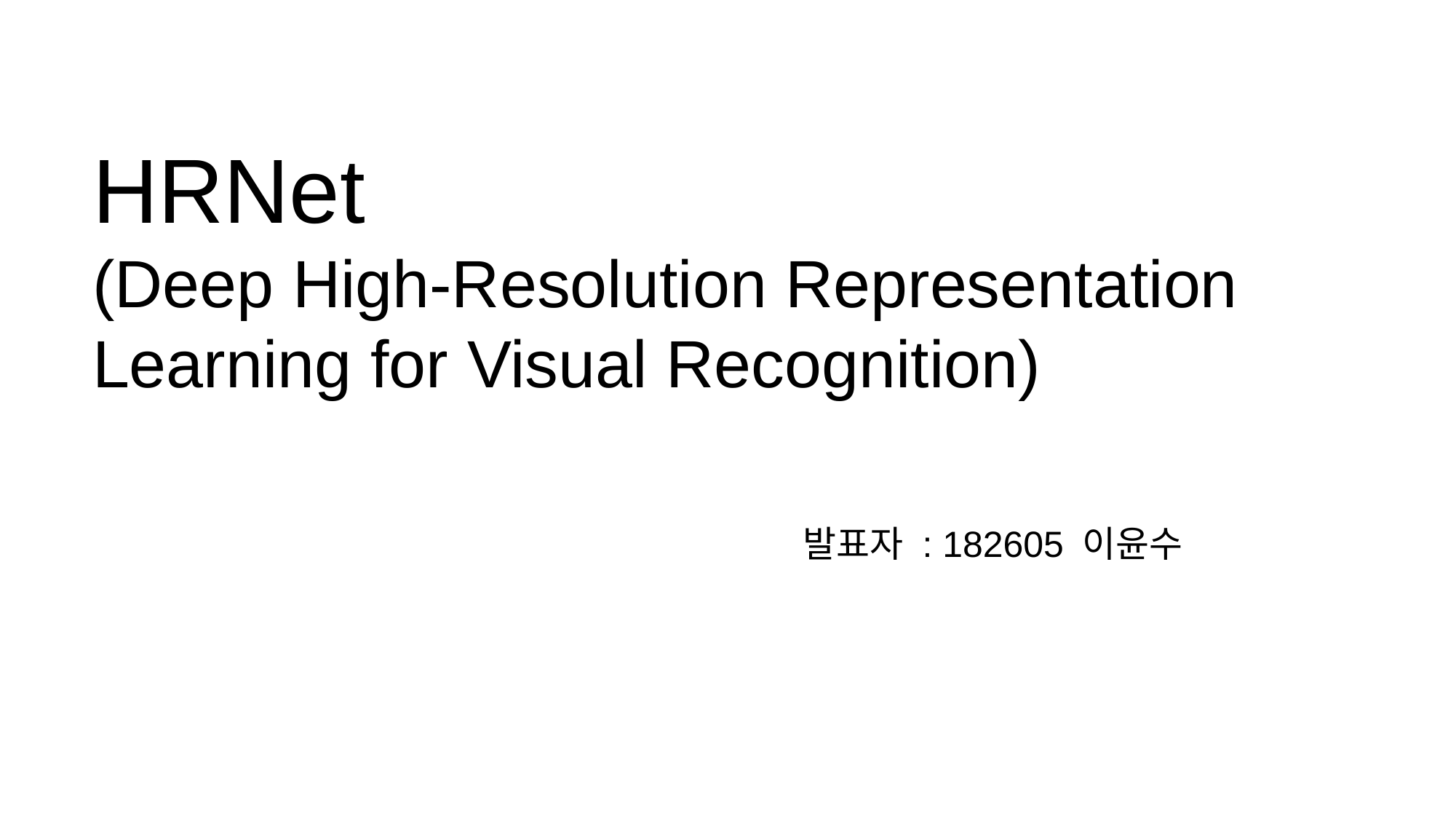

HRNet
(Deep High-Resolution Representation Learning for Visual Recognition)
발표자 : 182605 이윤수